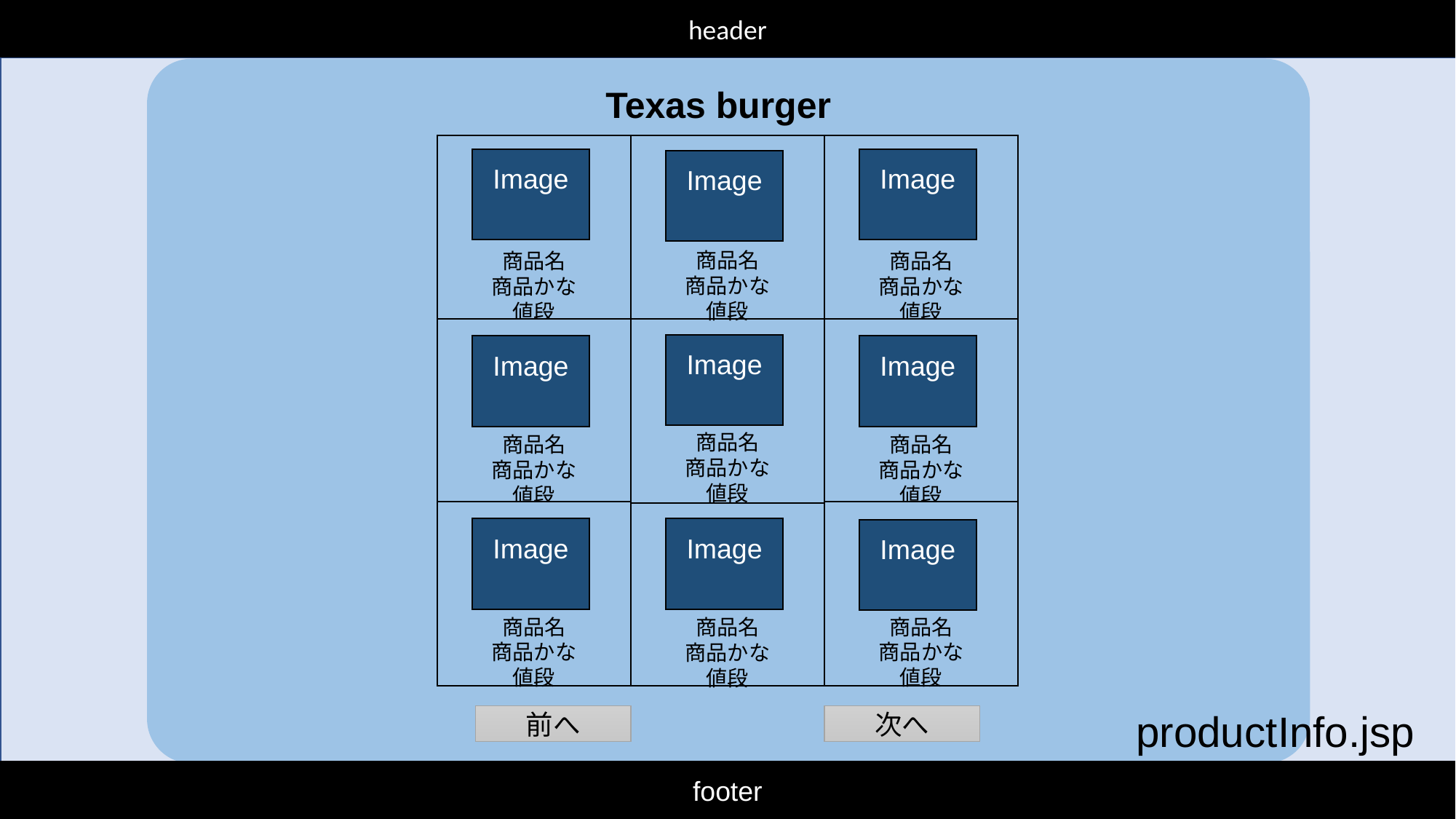

header

Texas burger

商品名
商品かな
値段

Image

商品名
商品かな
値段

Image

商品名
商品かな
値段

Image

商品名
商品かな
値段

Image

商品名
商品かな
値段

Image

商品名
商品かな
値段

Image

商品名
商品かな
値段

Image

商品名
商品かな
値段

Image

商品名
商品かな
値段

Image

productInfo.jsp
前へ
次へ
footer